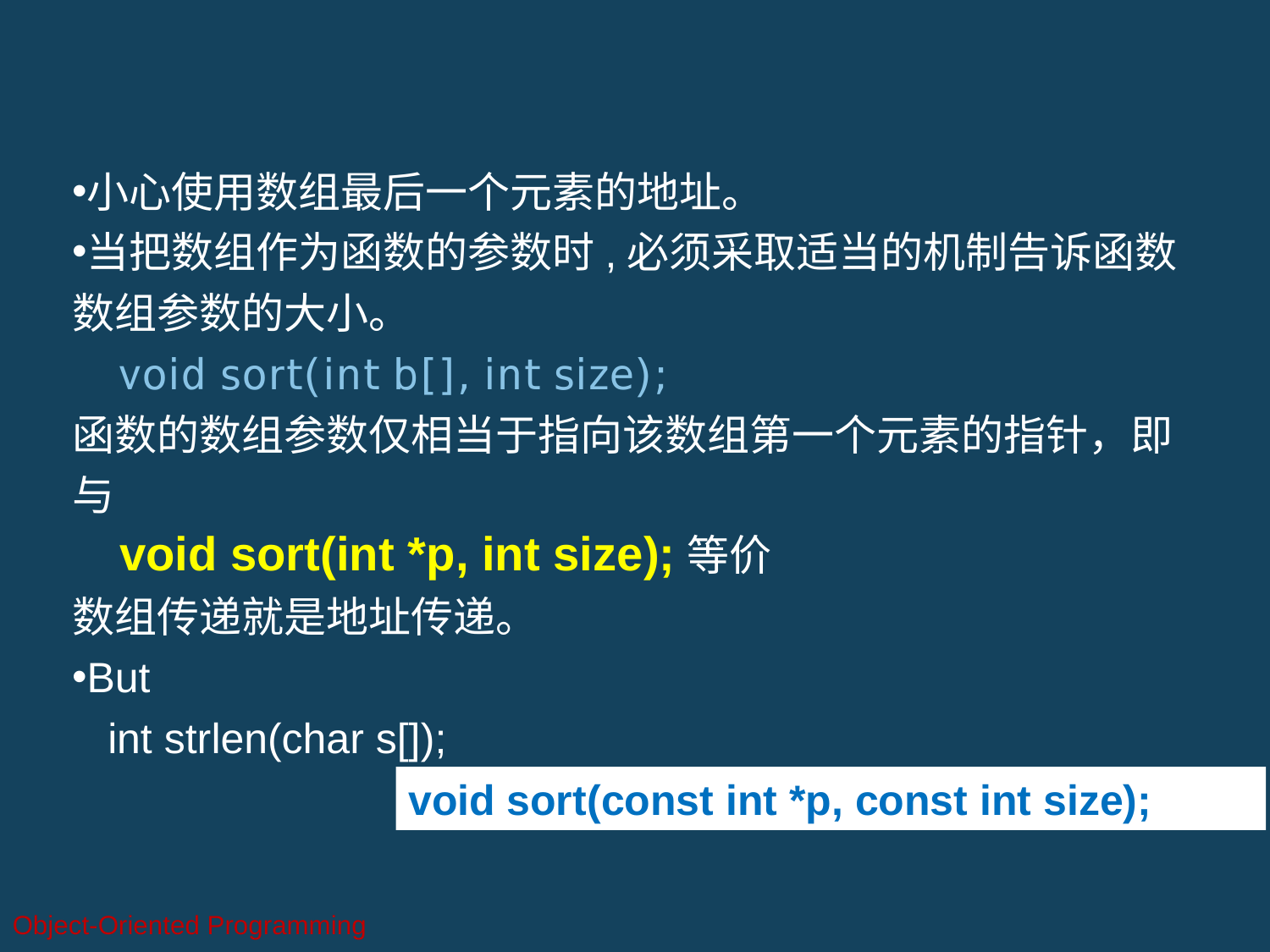

小心使用数组最后一个元素的地址。
当把数组作为函数的参数时,必须采取适当的机制告诉函数数组参数的大小。
    void sort(int b[], int size);
函数的数组参数仅相当于指向该数组第一个元素的指针，即与
    void sort(int *p, int size);等价
数组传递就是地址传递。
But
   int strlen(char s[]);
void sort(const int *p, const int size);
Object-Oriented Programming